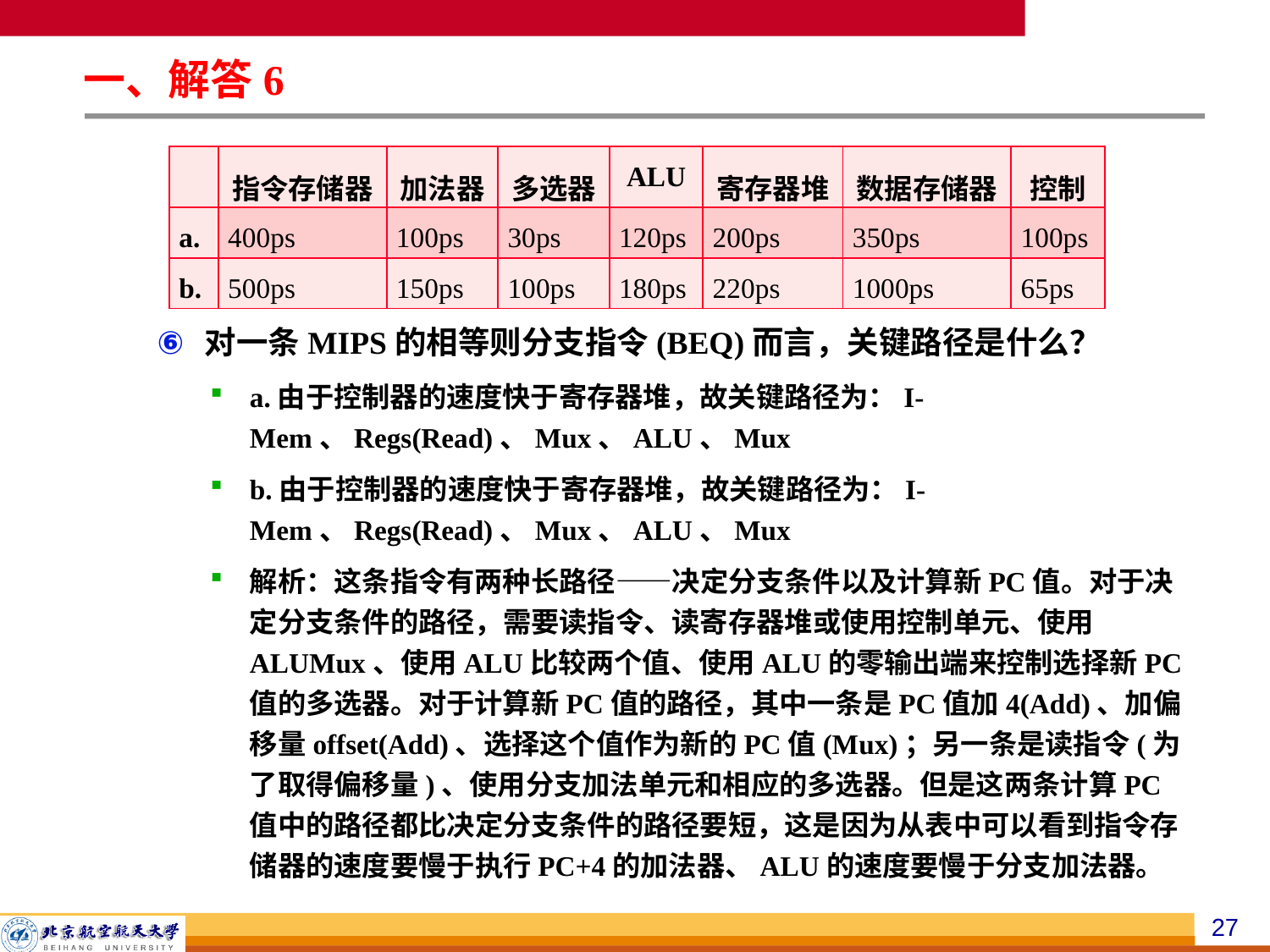

一、解答6

对一条MIPS的相等则分支指令(BEQ)而言，关键路径是什么？
a.由于控制器的速度快于寄存器堆，故关键路径为：I-Mem、Regs(Read)、Mux、ALU、Mux
b.由于控制器的速度快于寄存器堆，故关键路径为：I-Mem、Regs(Read)、Mux、ALU、Mux
解析：这条指令有两种长路径——决定分支条件以及计算新PC值。对于决定分支条件的路径，需要读指令、读寄存器堆或使用控制单元、使用ALUMux、使用ALU比较两个值、使用ALU的零输出端来控制选择新PC值的多选器。对于计算新PC值的路径，其中一条是PC值加4(Add)、加偏移量offset(Add)、选择这个值作为新的PC值(Mux)；另一条是读指令(为了取得偏移量)、使用分支加法单元和相应的多选器。但是这两条计算PC值中的路径都比决定分支条件的路径要短，这是因为从表中可以看到指令存储器的速度要慢于执行PC+4的加法器、ALU的速度要慢于分支加法器。
|  | 指令存储器 | 加法器 | 多选器 | ALU | 寄存器堆 | 数据存储器 | 控制 |
| --- | --- | --- | --- | --- | --- | --- | --- |
| a. | 400ps | 100ps | 30ps | 120ps | 200ps | 350ps | 100ps |
| b. | 500ps | 150ps | 100ps | 180ps | 220ps | 1000ps | 65ps |